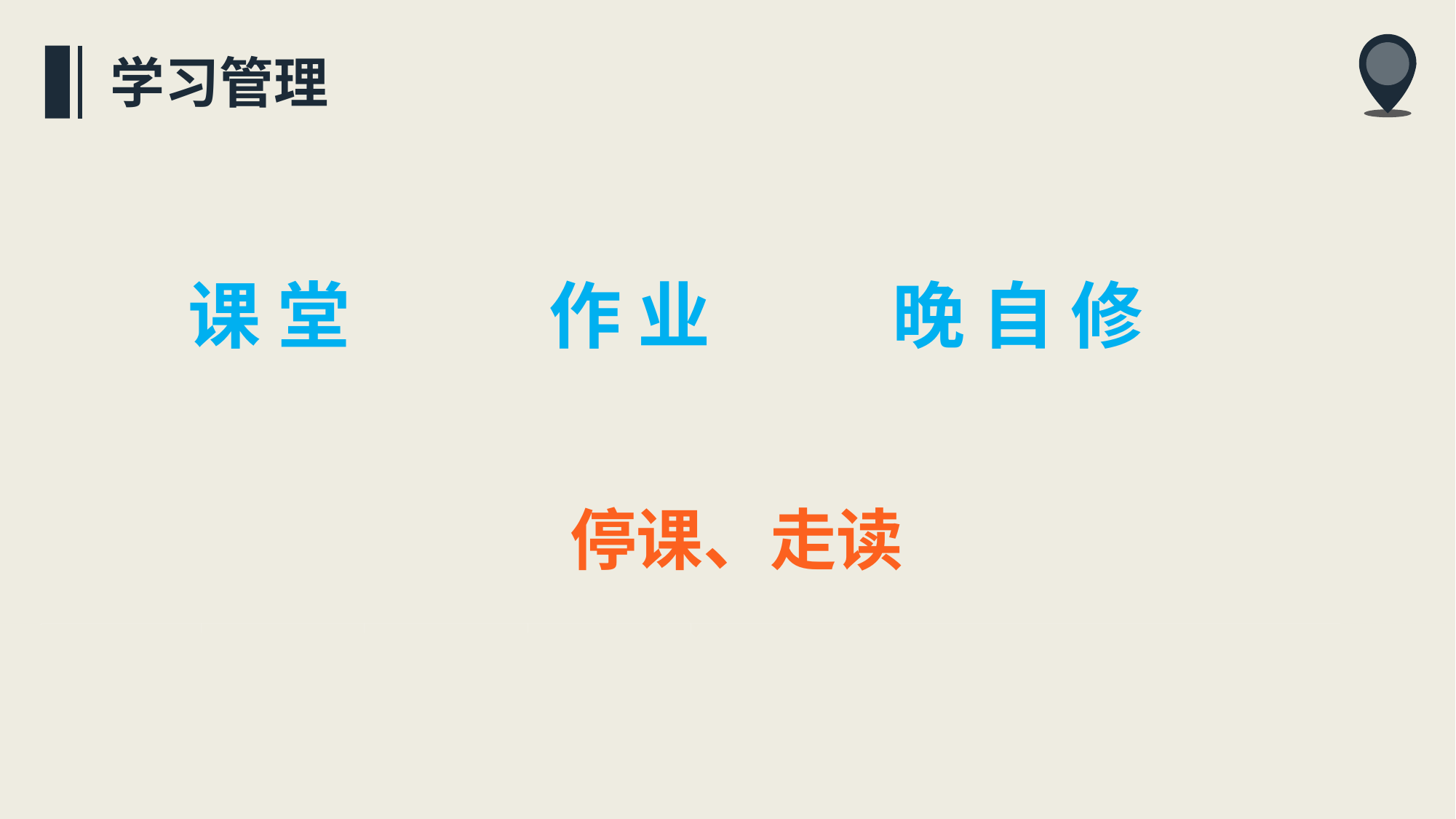

学习管理

课 堂            作 业           晚 自 修
停课、走读